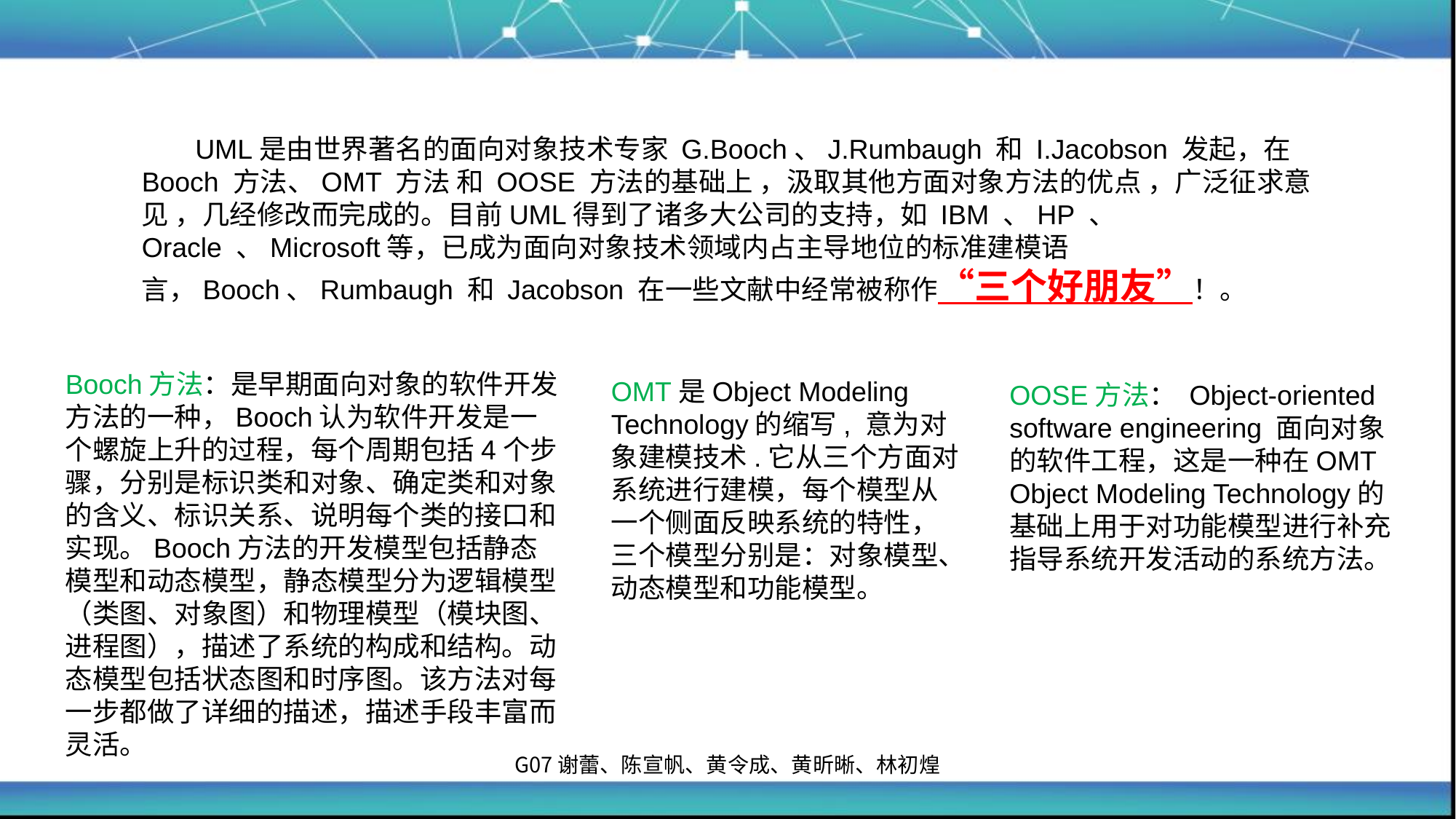

UML是由世界著名的面向对象技术专家 G.Booch、J.Rumbaugh 和 I.Jacobson 发起，在Booch 方法、OMT 方法 和 OOSE 方法的基础上 ，汲取其他方面对象方法的优点 ，广泛征求意见 ，几经修改而完成的。目前UML得到了诸多大公司的支持，如 IBM 、HP 、 Oracle 、Microsoft等，已成为面向对象技术领域内占主导地位的标准建模语言，Booch、Rumbaugh 和 Jacobson 在一些文献中经常被称作“三个好朋友”！。
Booch方法：是早期面向对象的软件开发方法的一种，Booch认为软件开发是一个螺旋上升的过程，每个周期包括4个步骤，分别是标识类和对象、确定类和对象的含义、标识关系、说明每个类的接口和实现。Booch方法的开发模型包括静态模型和动态模型，静态模型分为逻辑模型（类图、对象图）和物理模型（模块图、进程图），描述了系统的构成和结构。动态模型包括状态图和时序图。该方法对每一步都做了详细的描述，描述手段丰富而灵活。
OMT是Object Modeling Technology的缩写, 意为对象建模技术.它从三个方面对系统进行建模，每个模型从一个侧面反映系统的特性，三个模型分别是：对象模型、动态模型和功能模型。
OOSE方法： Object-oriented software engineering 面向对象的软件工程，这是一种在OMT Object Modeling Technology的基础上用于对功能模型进行补充指导系统开发活动的系统方法。

G07 谢蕾、陈宣帆、黄令成、黄昕晰、林初煌
8